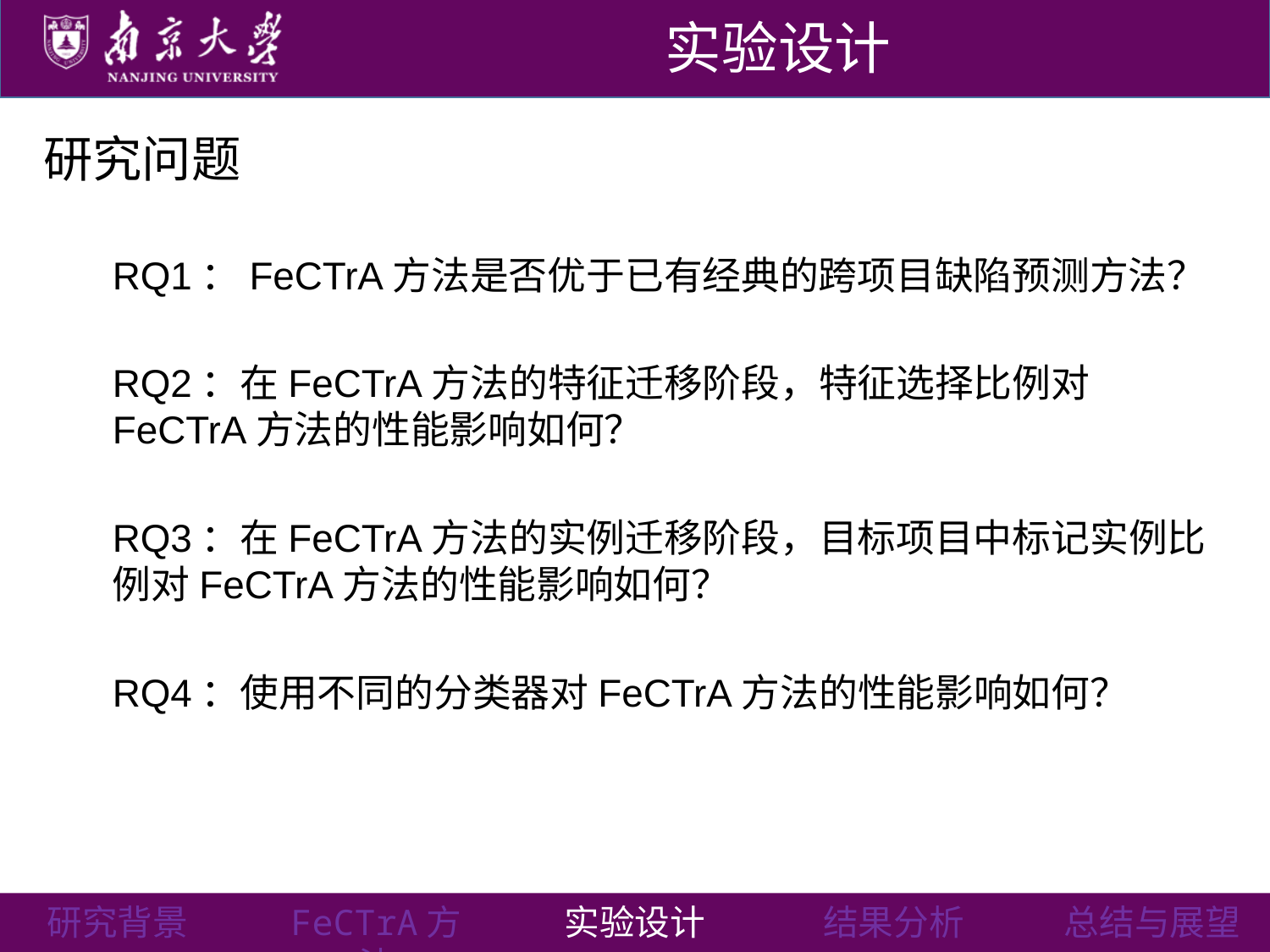

实验设计
研究问题
RQ1：FeCTrA方法是否优于已有经典的跨项目缺陷预测方法？
RQ2：在FeCTrA方法的特征迁移阶段，特征选择比例对FeCTrA方法的性能影响如何？
RQ3：在FeCTrA方法的实例迁移阶段，目标项目中标记实例比例对FeCTrA方法的性能影响如何？
RQ4：使用不同的分类器对FeCTrA方法的性能影响如何？
研究背景
FeCTrA方法
实验设计
结果分析
总结与展望